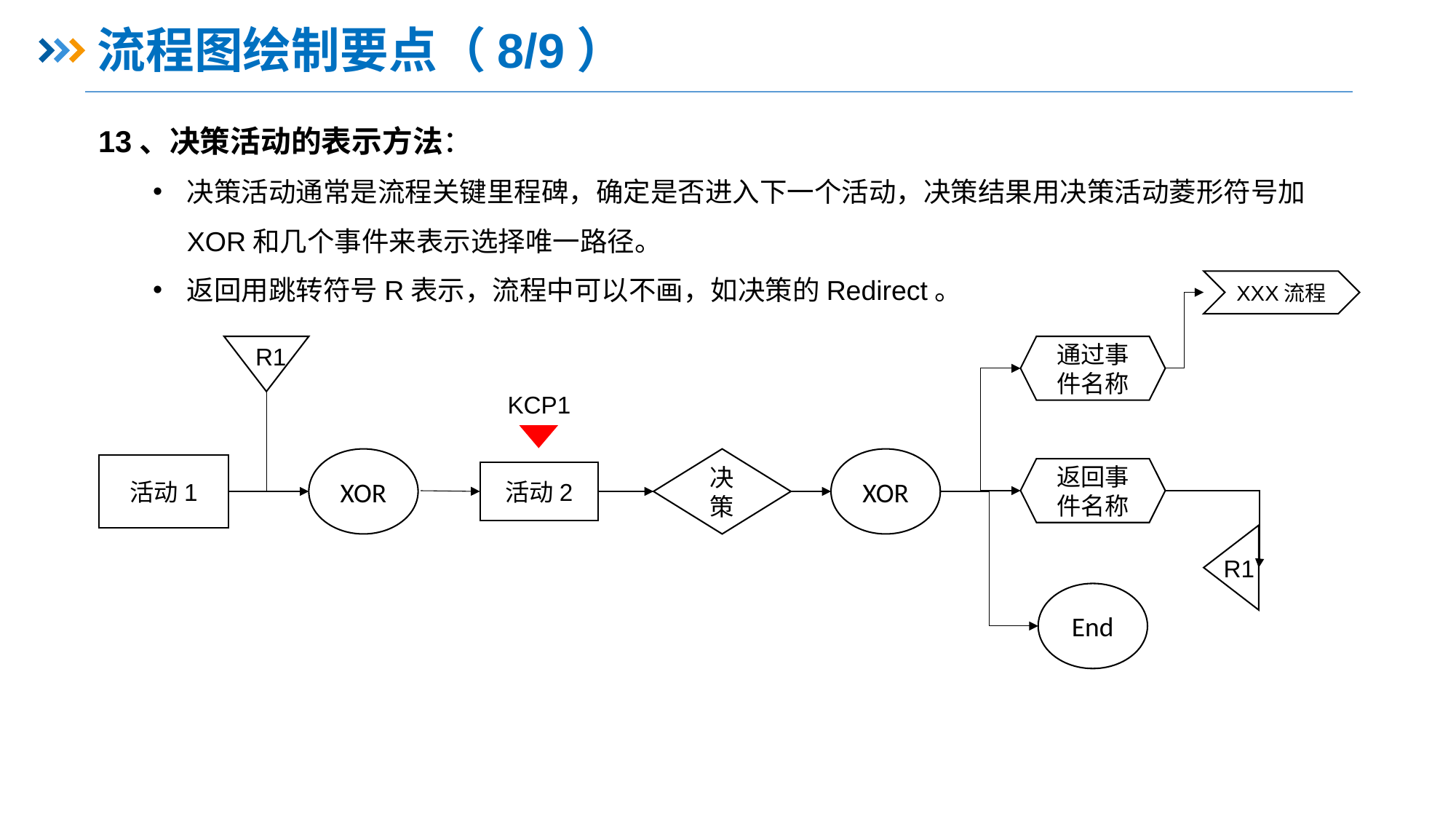

# 流程图绘制要点（8/9）
13、决策活动的表示方法：
决策活动通常是流程关键里程碑，确定是否进入下一个活动，决策结果用决策活动菱形符号加XOR和几个事件来表示选择唯一路径。
返回用跳转符号R表示，流程中可以不画，如决策的Redirect。
XXX流程

R1
通过事件名称
KCP1

XOR
决策
XOR
活动1
返回事件名称
活动2

R1
End